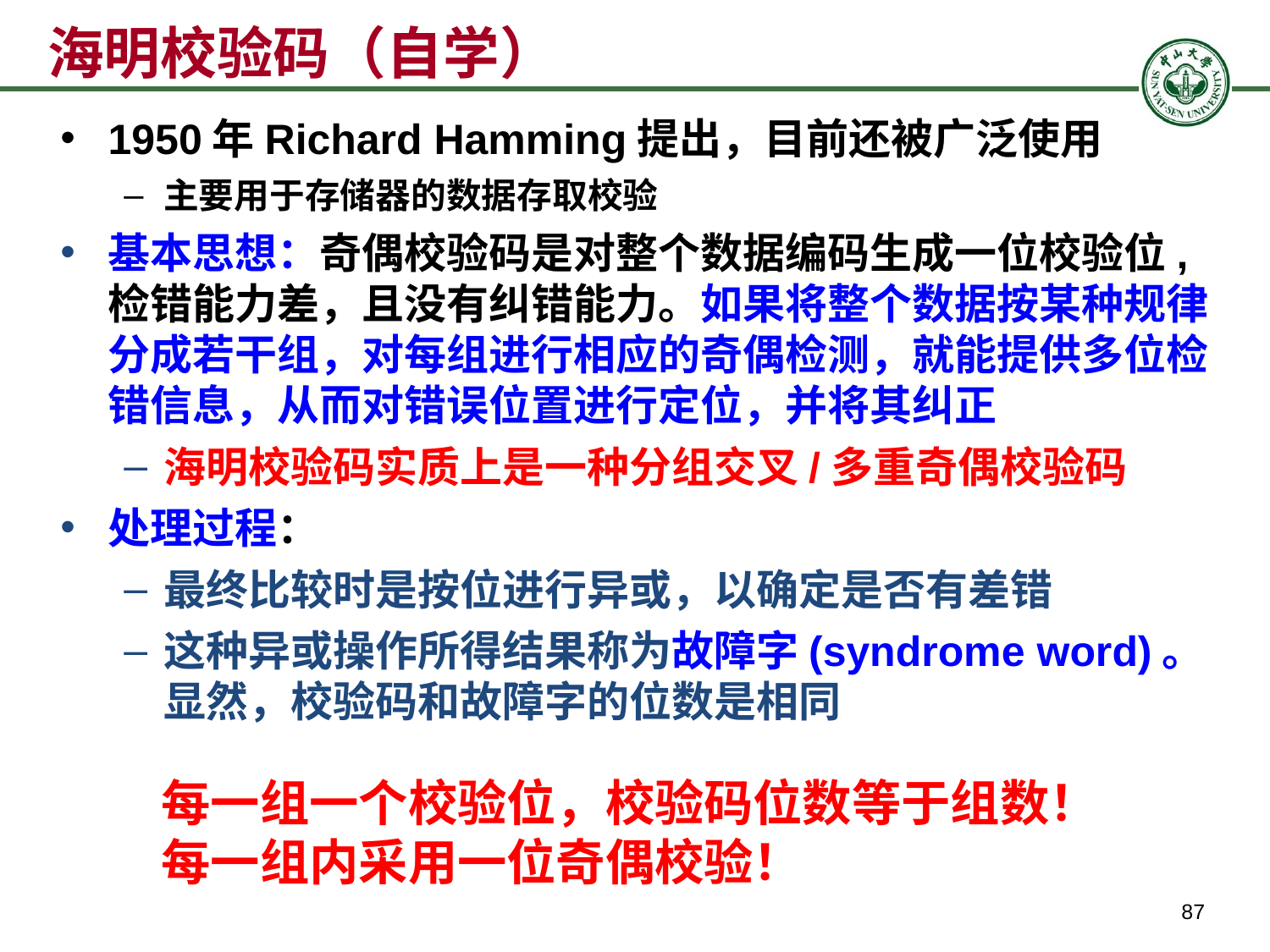

海明校验码（自学）
1950年Richard Hamming提出，目前还被广泛使用
主要用于存储器的数据存取校验
基本思想：奇偶校验码是对整个数据编码生成一位校验位,检错能力差，且没有纠错能力。如果将整个数据按某种规律分成若干组，对每组进行相应的奇偶检测，就能提供多位检错信息，从而对错误位置进行定位，并将其纠正
海明校验码实质上是一种分组交叉/多重奇偶校验码
处理过程：
最终比较时是按位进行异或，以确定是否有差错
这种异或操作所得结果称为故障字(syndrome word)。显然，校验码和故障字的位数是相同

每一组一个校验位，校验码位数等于组数！
每一组内采用一位奇偶校验！